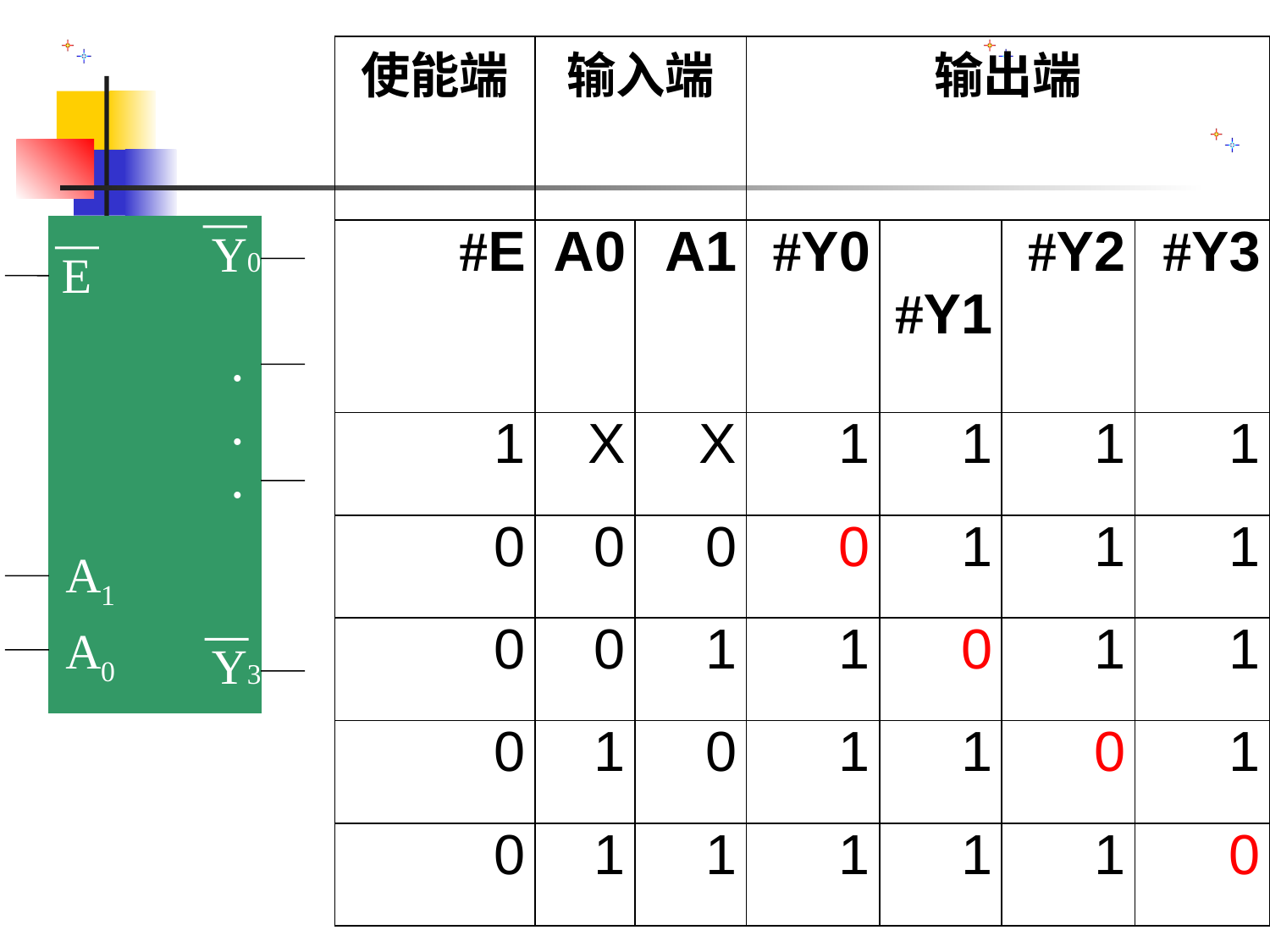

| 使能端 | 输入端 |  | 输出端 |  |  |  |
| --- | --- | --- | --- | --- | --- | --- |
| #E | A0 | A1 | #Y0 | #Y1 | #Y2 | #Y3 |
| 1 | X | X | 1 | 1 | 1 | 1 |
| 0 | 0 | 0 | 0 | 1 | 1 | 1 |
| 0 | 0 | 1 | 1 | 0 | 1 | 1 |
| 0 | 1 | 0 | 1 | 1 | 0 | 1 |
| 0 | 1 | 1 | 1 | 1 | 1 | 0 |

Y0

E

   •

   •
   •

A1

A0
Y3